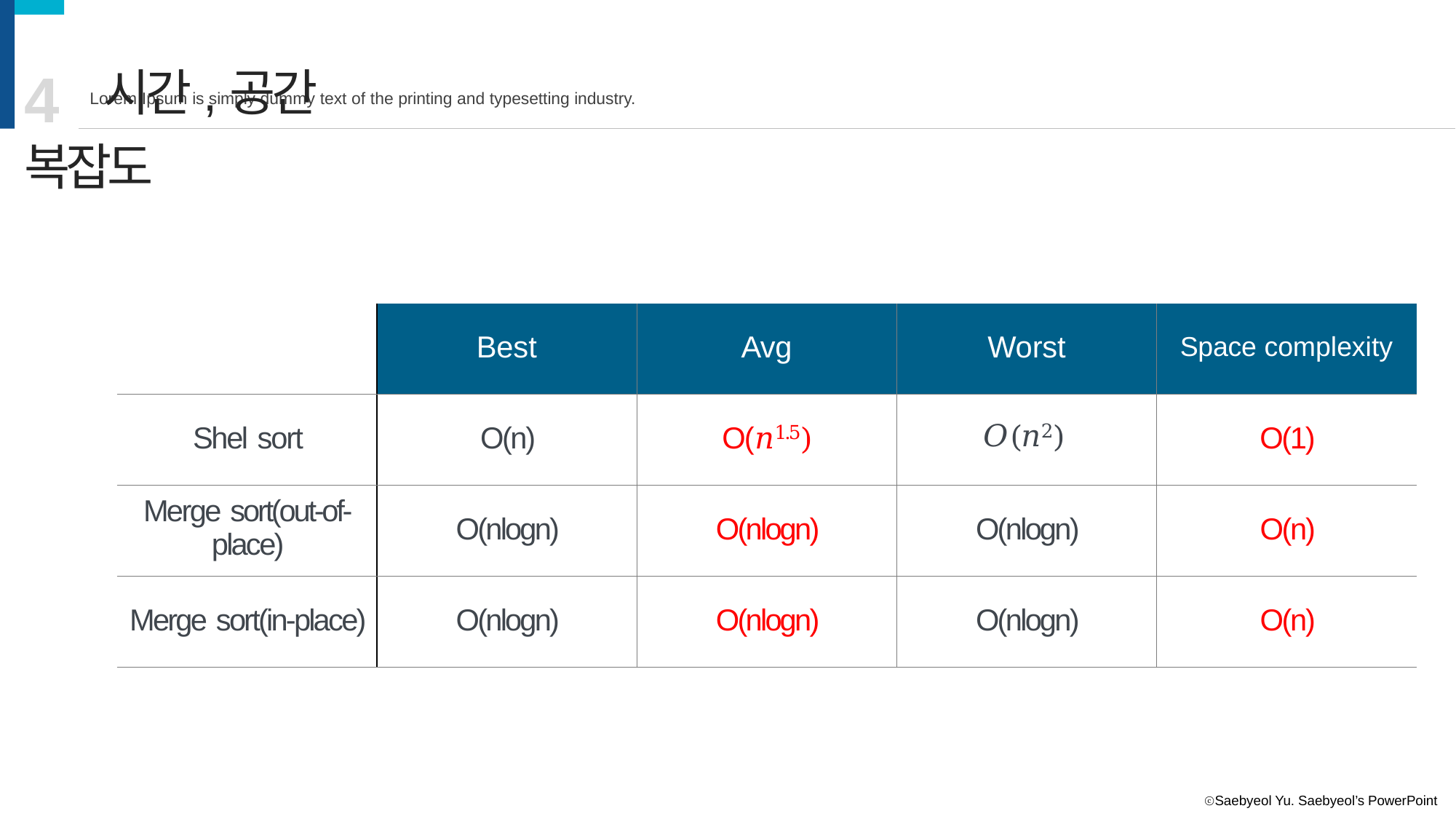

# 4 시간,공간 복잡도
Lorem Ipsum is simply dummy text of the printing and typesetting industry.

|  | Best | Avg | Worst | Space complexity |
| --- | --- | --- | --- | --- |
| Shel sort | O(n) | O(𝑛1.5) | 𝑂(𝑛2) | O(1) |
| Merge sort(out-of- place) | O(nlogn) | O(nlogn) | O(nlogn) | O(n) |
| Merge sort(in-place) | O(nlogn) | O(nlogn) | O(nlogn) | O(n) |
ⓒSaebyeol Yu. Saebyeol’s PowerPoint